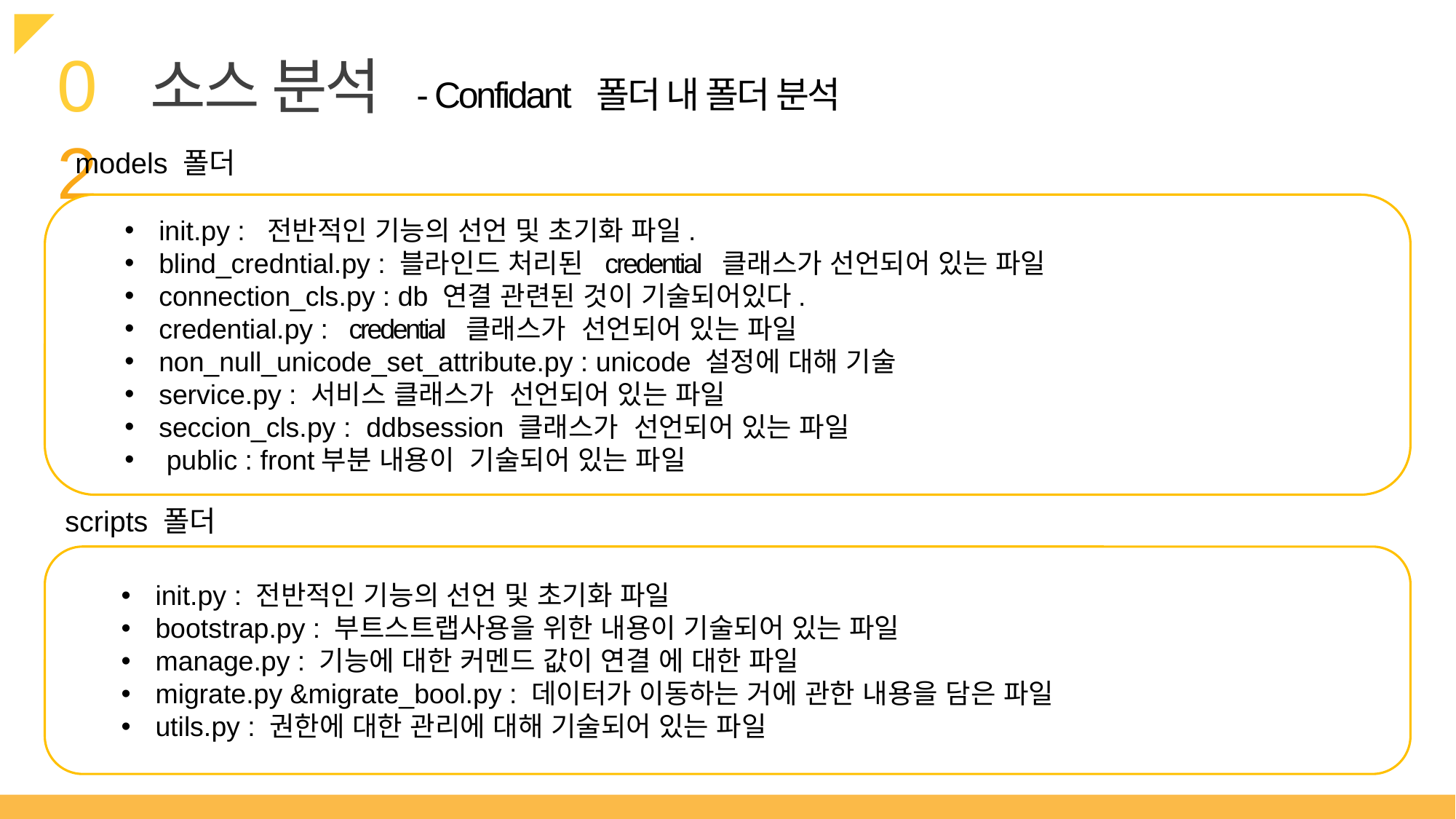

02
소스 분석
- Confidant  폴더 내 폴더 분석
models 폴더
init.py :  전반적인 기능의 선언 및 초기화 파일.
blind_credntial.py : 블라인드 처리된  credential  클래스가 선언되어 있는 파일
connection_cls.py : db 연결 관련된 것이 기술되어있다.
credential.py :   credential  클래스가  선언되어 있는 파일
non_null_unicode_set_attribute.py : unicode 설정에 대해 기술
service.py : 서비스 클래스가  선언되어 있는 파일
seccion_cls.py :  ddbsession 클래스가  선언되어 있는 파일
 public : front부분 내용이  기술되어 있는 파일
scripts 폴더
init.py : 전반적인 기능의 선언 및 초기화 파일
bootstrap.py : 부트스트랩사용을 위한 내용이 기술되어 있는 파일
manage.py : 기능에 대한 커멘드 값이 연결 에 대한 파일
migrate.py &migrate_bool.py : 데이터가 이동하는 거에 관한 내용을 담은 파일
utils.py : 권한에 대한 관리에 대해 기술되어 있는 파일